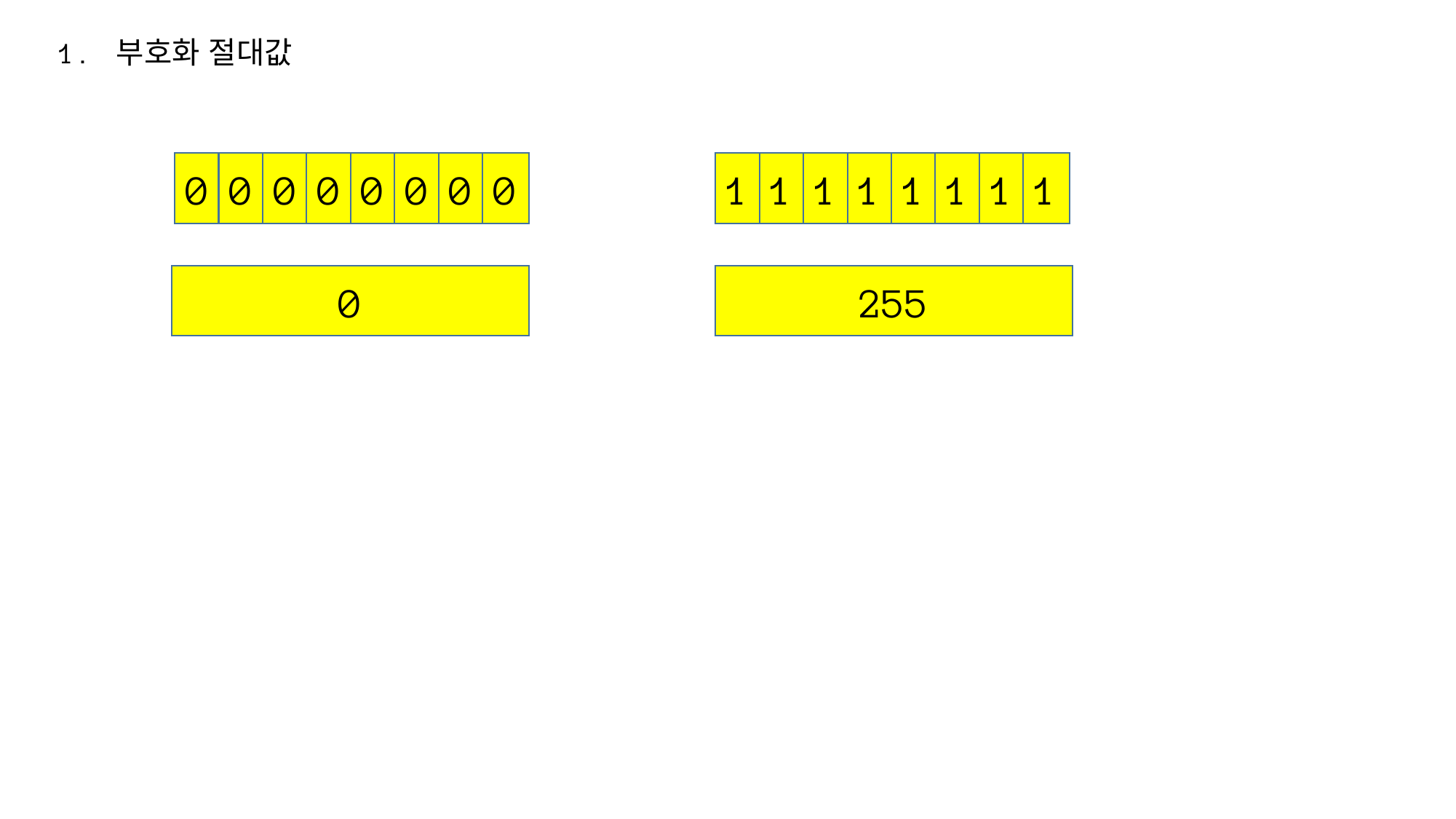

1. 부호화 절대값
0
0
0
0
0
0
0
0
1
1
1
1
1
1
1
1
0
255